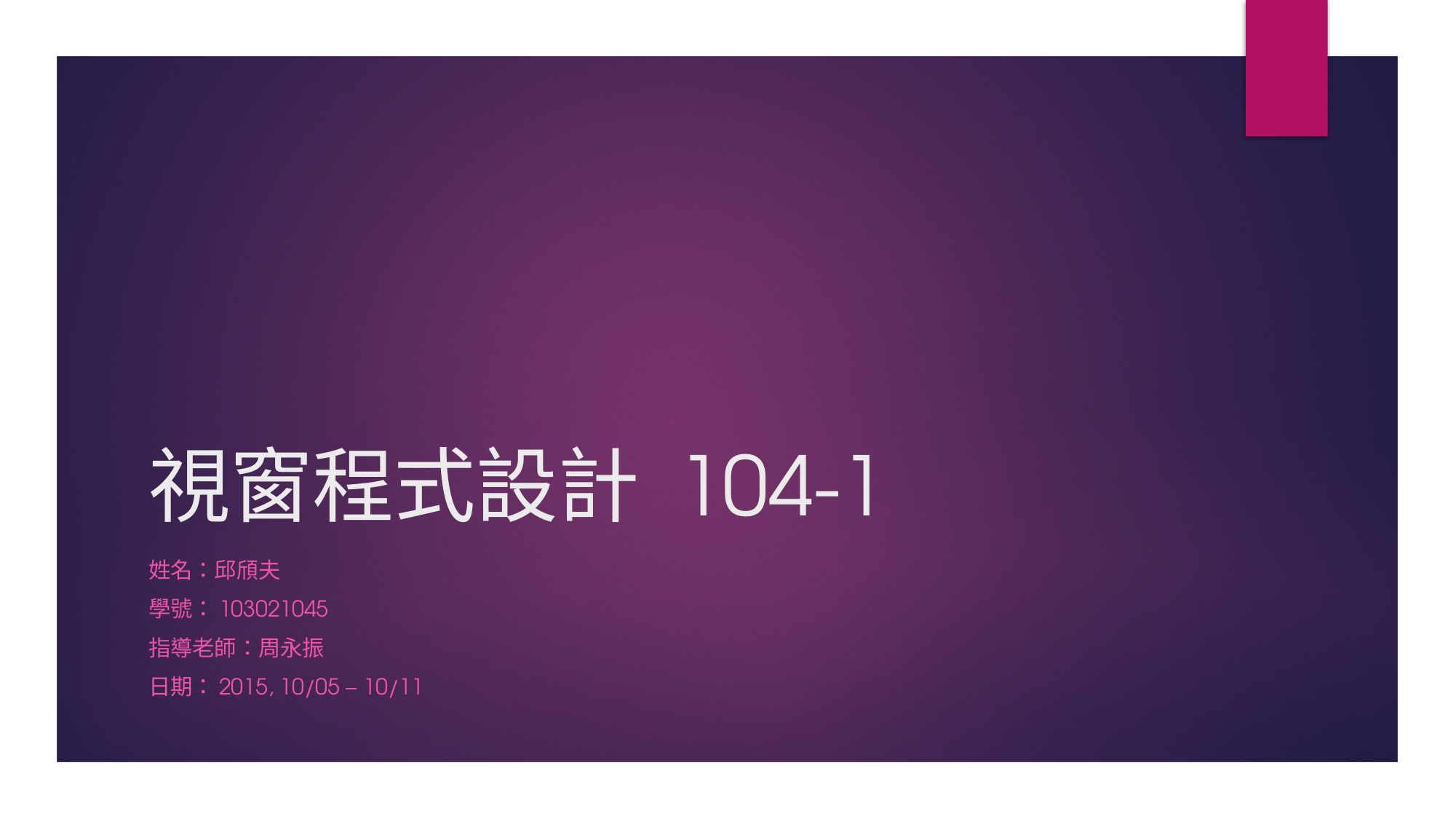

# 視窗程式設計 104-1
姓名：邱頎夫
學號：103021045
指導老師：周永振
日期：2015, 10/05 – 10/11